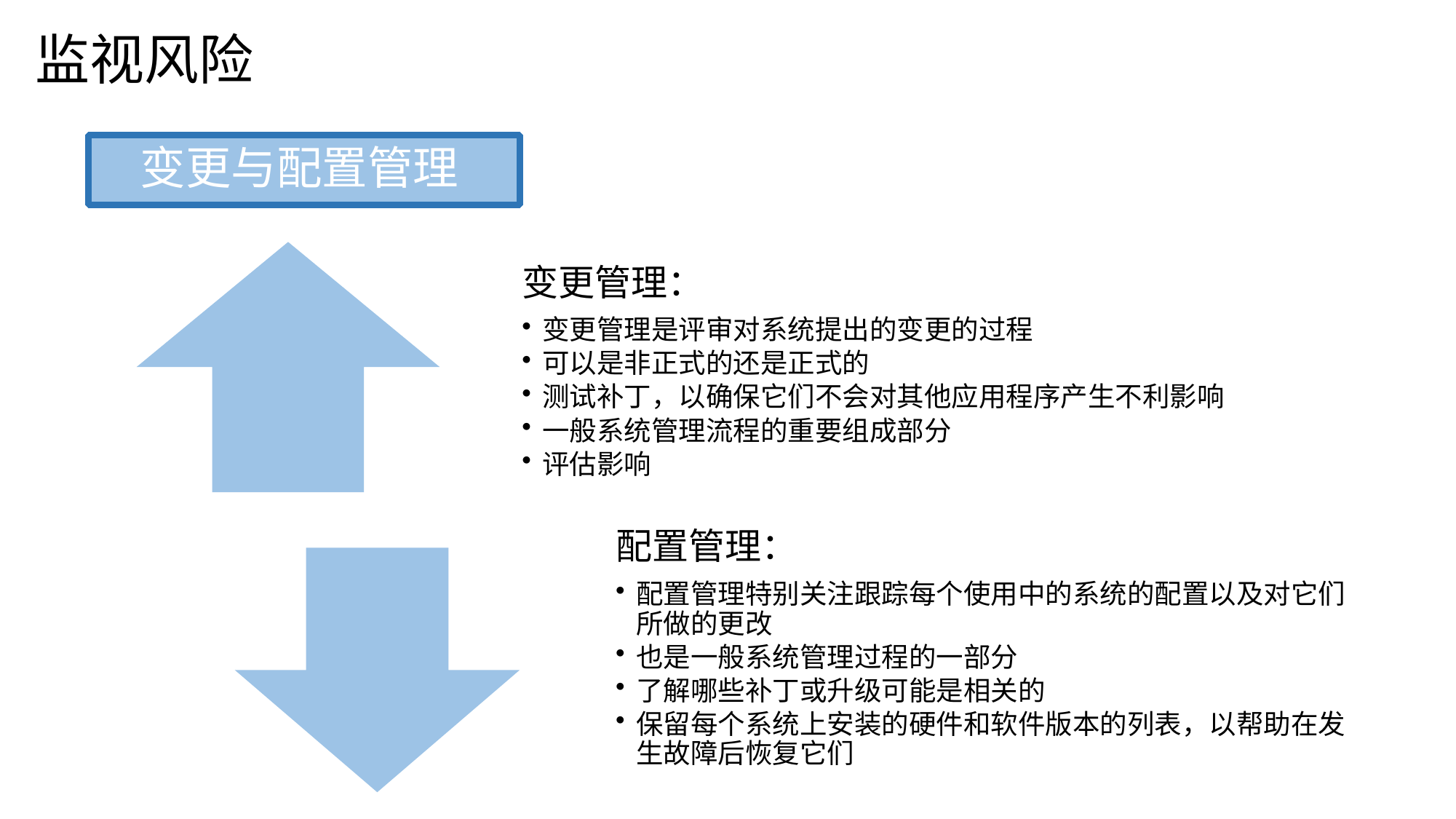

监视风险

变更与配置管理
变更管理：
变更管理是评审对系统提出的变更的过程
可以是非正式的还是正式的
测试补丁，以确保它们不会对其他应用程序产生不利影响
一般系统管理流程的重要组成部分
评估影响
配置管理：
配置管理特别关注跟踪每个使用中的系统的配置以及对它们所做的更改
也是一般系统管理过程的一部分
了解哪些补丁或升级可能是相关的
保留每个系统上安装的硬件和软件版本的列表，以帮助在发生故障后恢复它们